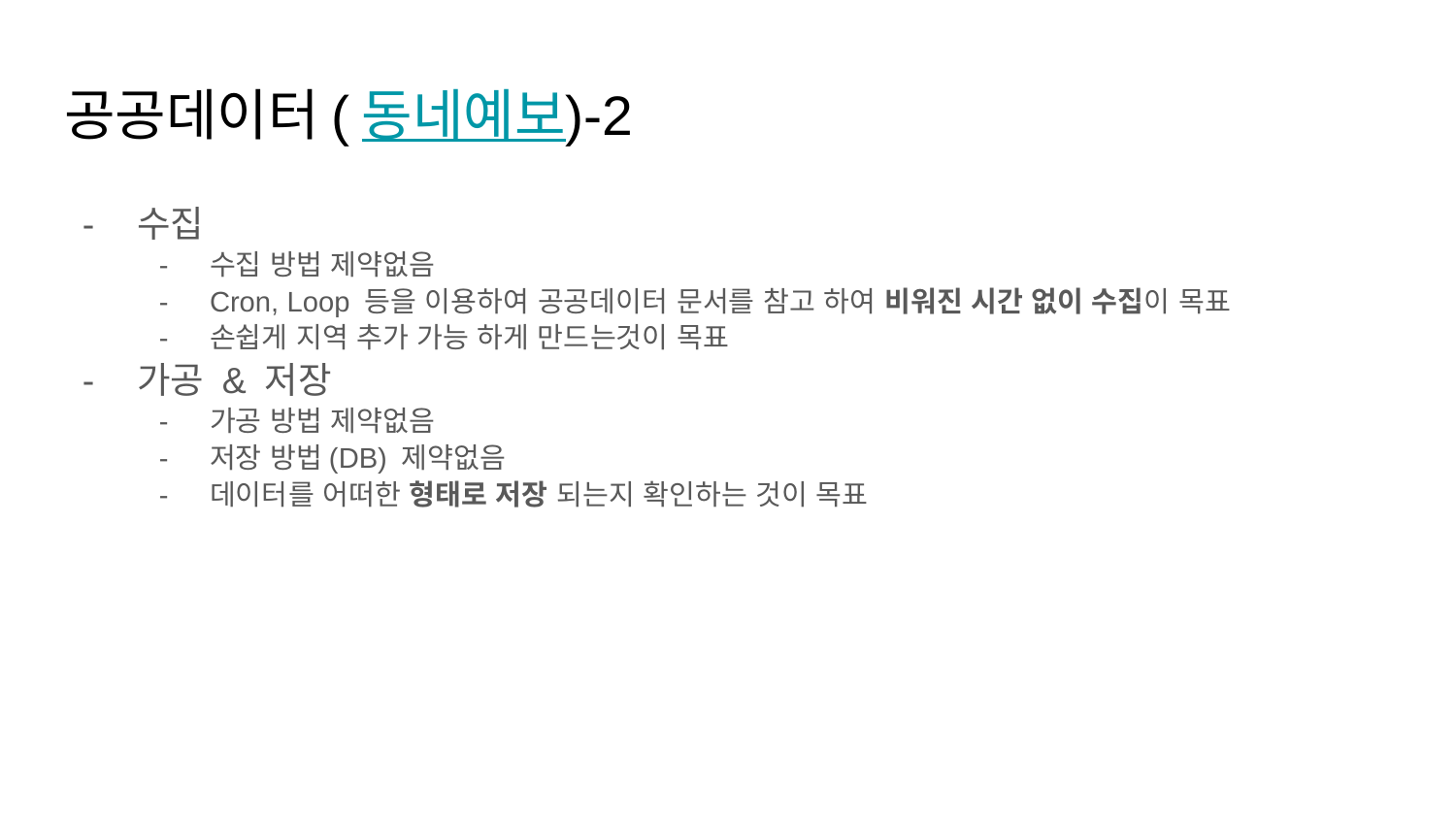

# 공공데이터(동네예보)-2
수집
수집 방법 제약없음
Cron, Loop 등을 이용하여 공공데이터 문서를 참고 하여 비워진 시간 없이 수집이 목표
손쉽게 지역 추가 가능 하게 만드는것이 목표
가공 & 저장
가공 방법 제약없음
저장 방법(DB) 제약없음
데이터를 어떠한 형태로 저장 되는지 확인하는 것이 목표